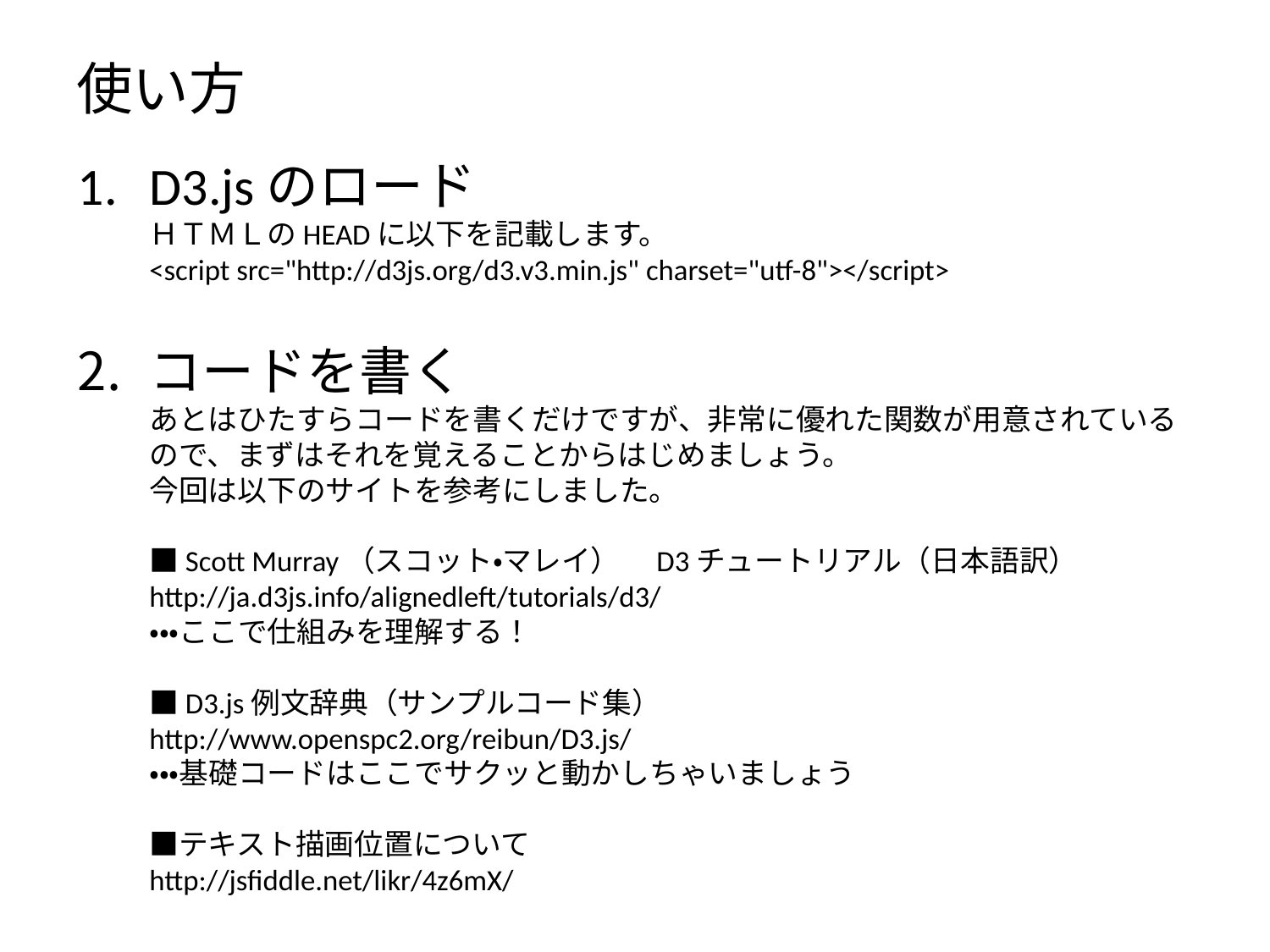

# 使い方
D3.jsのロード
ＨＴＭＬのHEADに以下を記載します。
<script src="http://d3js.org/d3.v3.min.js" charset="utf-8"></script>

コードを書く
あとはひたすらコードを書くだけですが、非常に優れた関数が用意されているので、まずはそれを覚えることからはじめましょう。
今回は以下のサイトを参考にしました。
■Scott Murray（スコット・マレイ）　D3チュートリアル（日本語訳）
http://ja.d3js.info/alignedleft/tutorials/d3/
・・・ここで仕組みを理解する！
■D3.js例文辞典（サンプルコード集）
http://www.openspc2.org/reibun/D3.js/
・・・基礎コードはここでサクッと動かしちゃいましょう
■テキスト描画位置について
http://jsfiddle.net/likr/4z6mX/